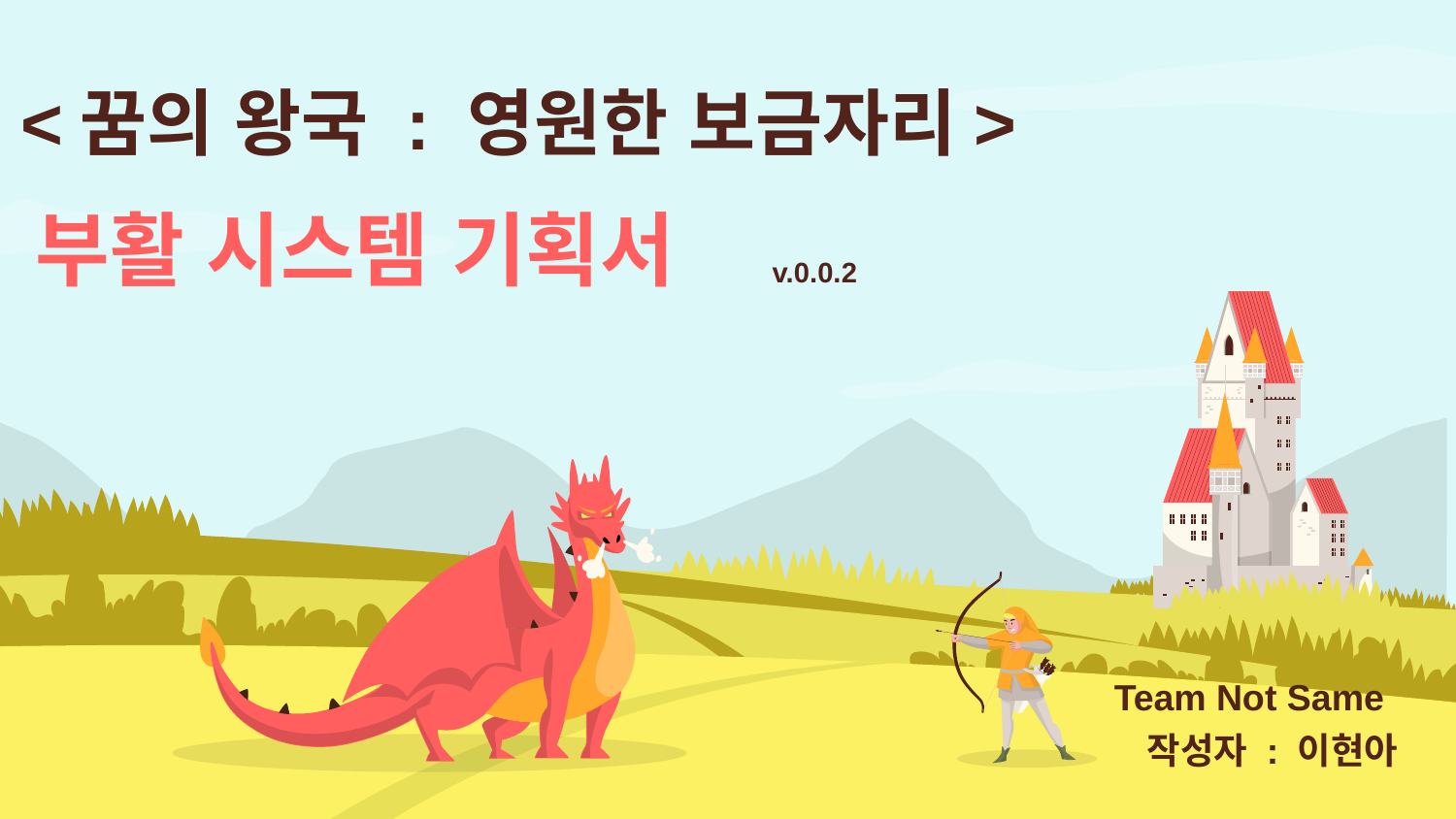

# <꿈의 왕국 : 영원한 보금자리>
부활 시스템 기획서
v.0.0.2

Team Not Same
작성자 : 이현아